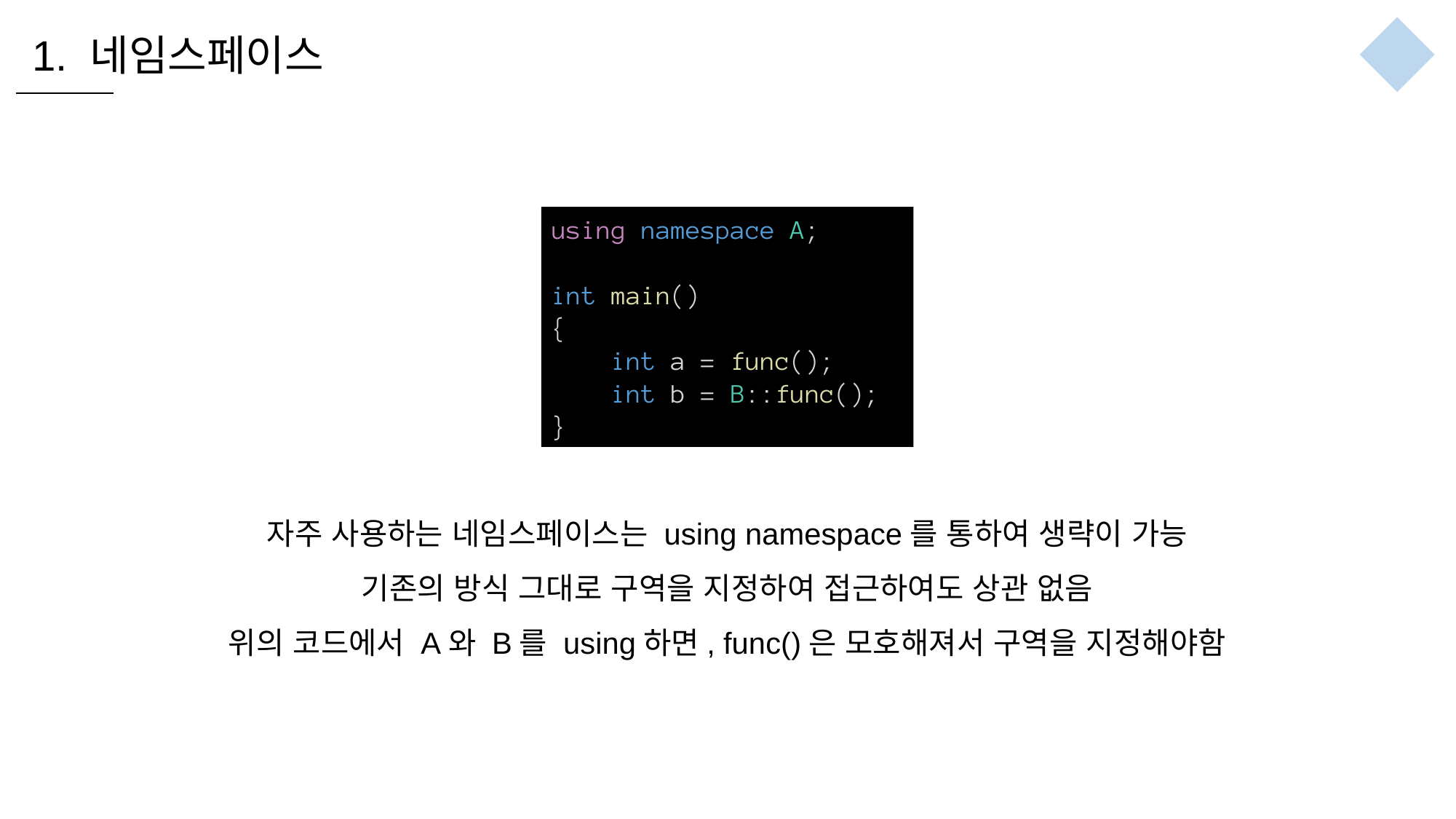

1. 네임스페이스
using namespace A;
int main()
{
    int a = func();
    int b = B::func();
}
자주 사용하는 네임스페이스는 using namespace를 통하여 생략이 가능
기존의 방식 그대로 구역을 지정하여 접근하여도 상관 없음
위의 코드에서 A와 B를 using하면, func()은 모호해져서 구역을 지정해야함